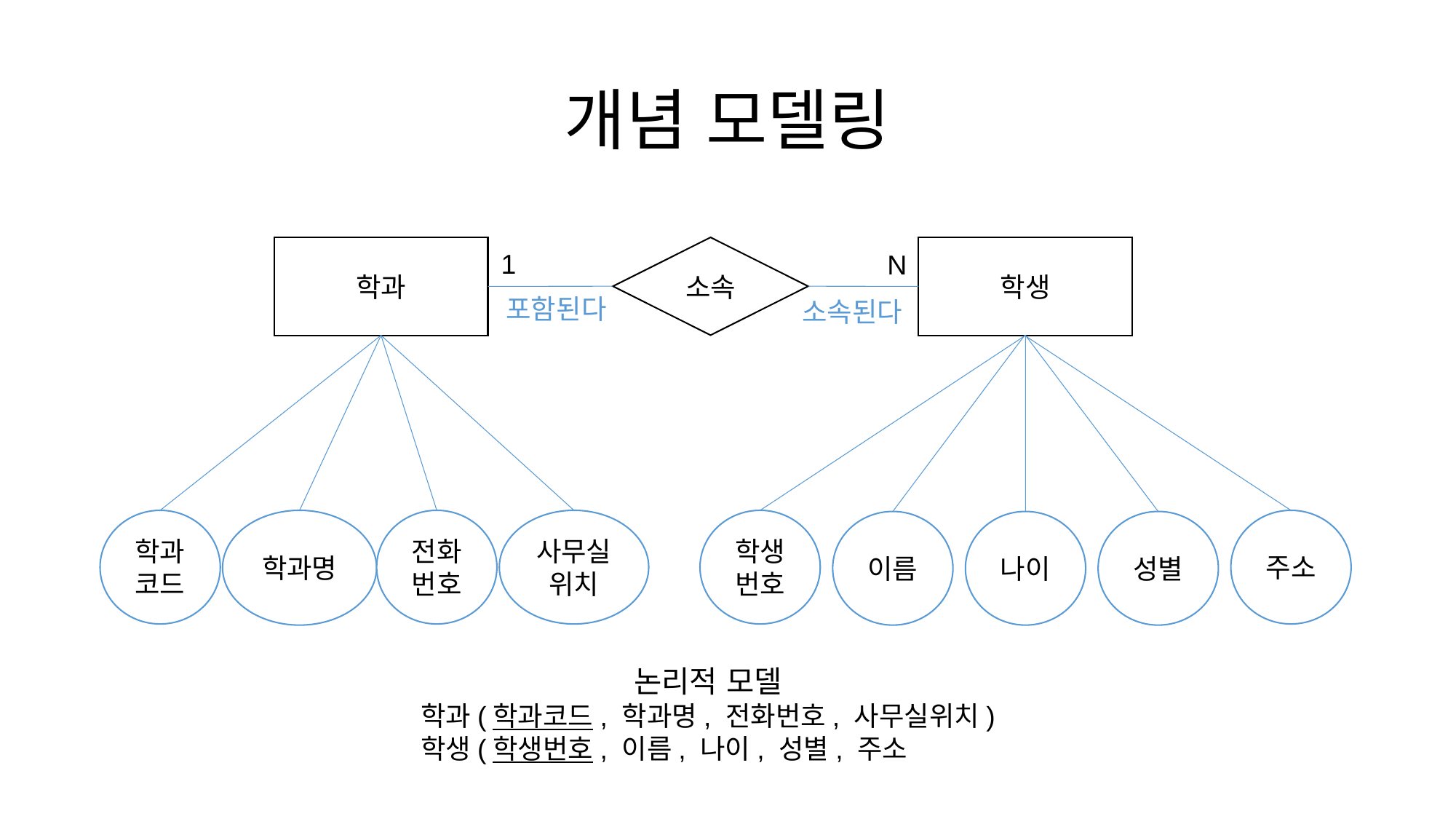

# 개념 모델링
학과
소속
학생
1
N
포함된다
소속된다
학생번호
주소
사무실위치
전화번호
학과명
학과코드
이름
나이
성별
논리적 모델
학과(학과코드, 학과명, 전화번호, 사무실위치)
학생(학생번호, 이름, 나이, 성별, 주소